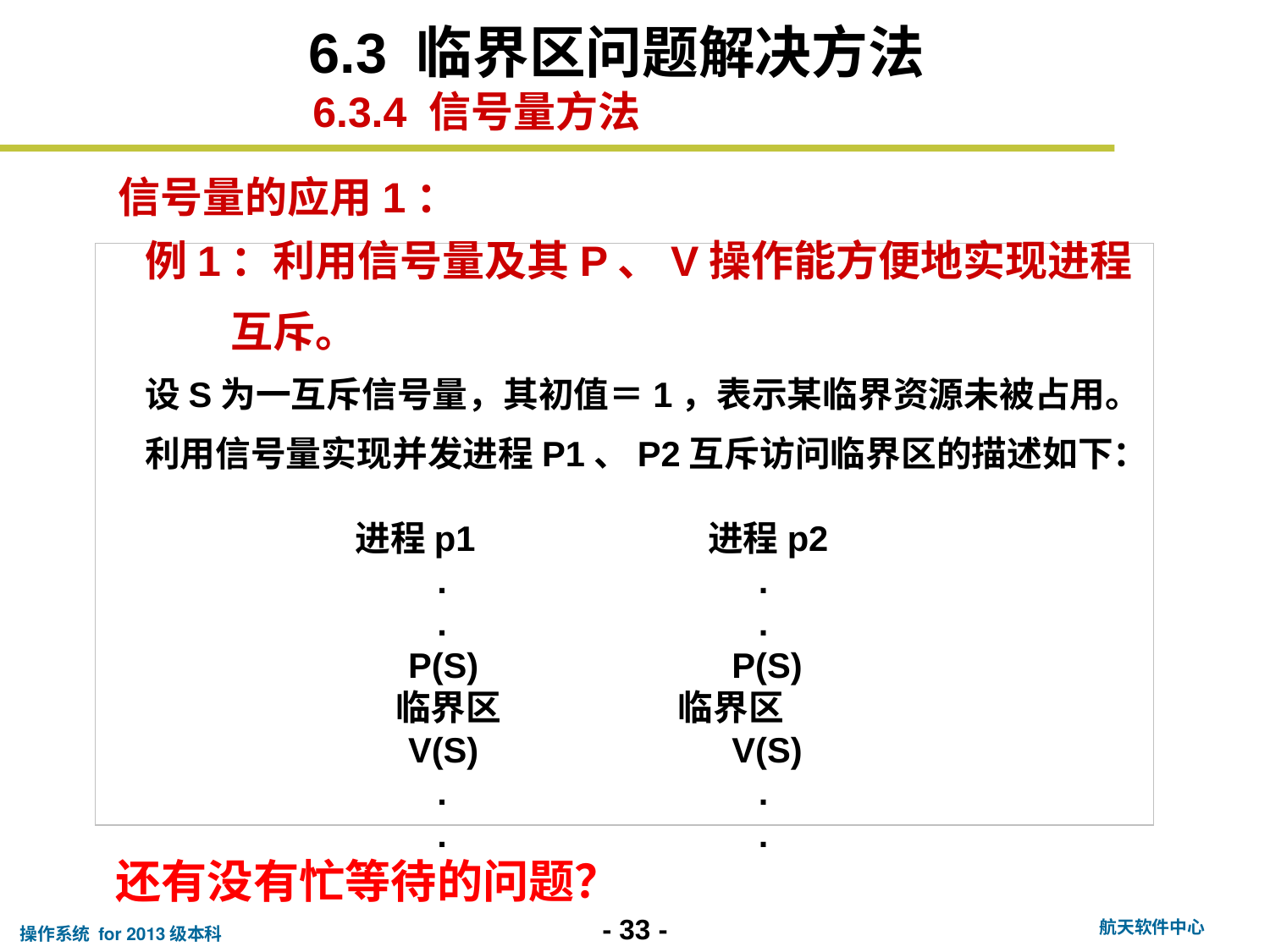

6.3 临界区问题解决方法
6.3.4 信号量方法
信号量的应用1：
例1：利用信号量及其P、V操作能方便地实现进程
         互斥。
设S为一互斥信号量，其初值＝1，表示某临界资源未被占用。利用信号量实现并发进程P1、P2互斥访问临界区的描述如下：

                   进程p1                       进程p2
                         .                                .
                         .                                .
                      P(S)                          P(S)
                        临界区                      临界区
                      V(S)                          V(S)
                         .                                .
                         .                                .
还有没有忙等待的问题？